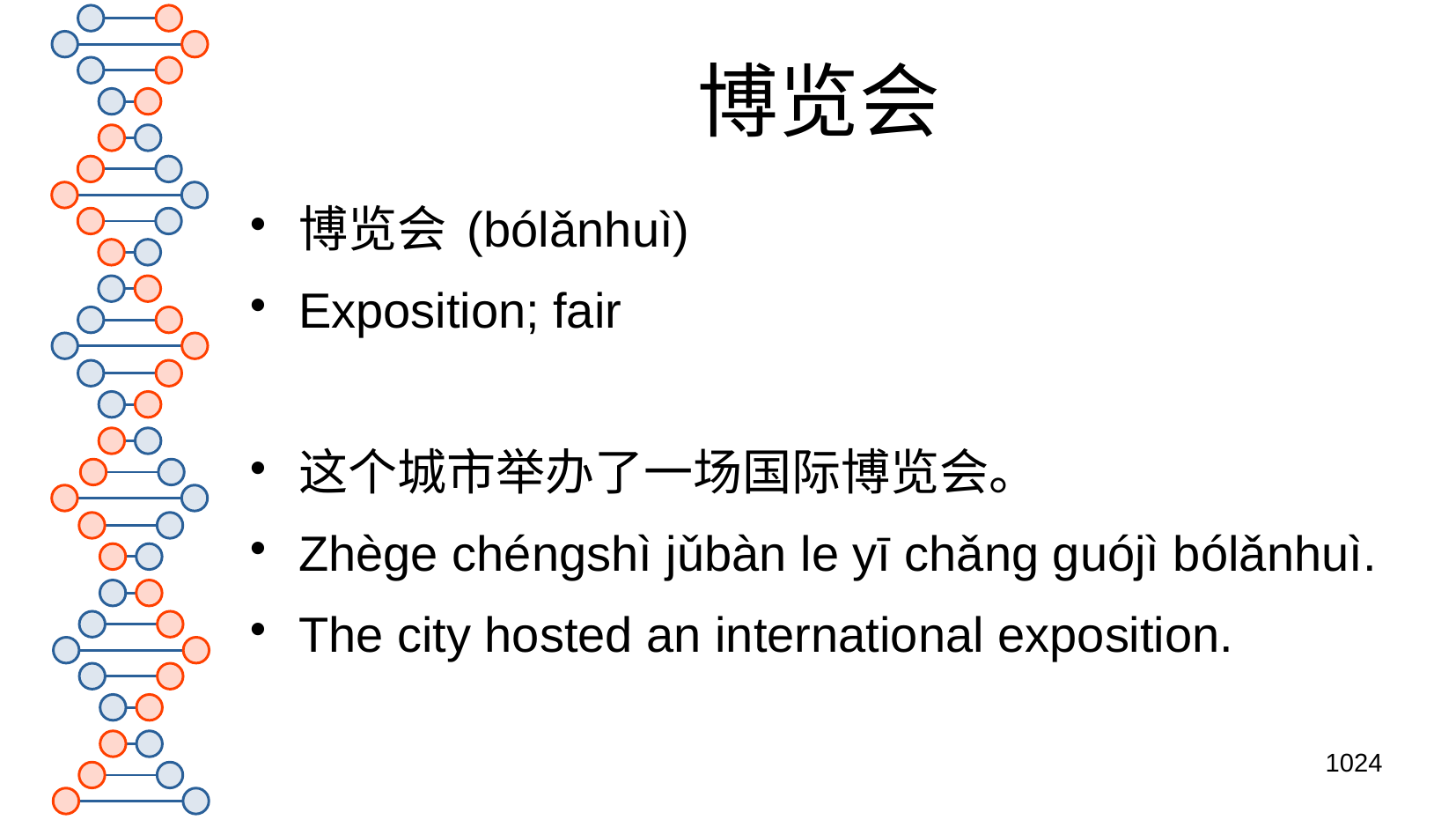

# 博览会
博览会 (bólǎnhuì)
Exposition; fair

这个城市举办了一场国际博览会。
Zhège chéngshì jǔbàn le yī chǎng guójì bólǎnhuì.
The city hosted an international exposition.

1024